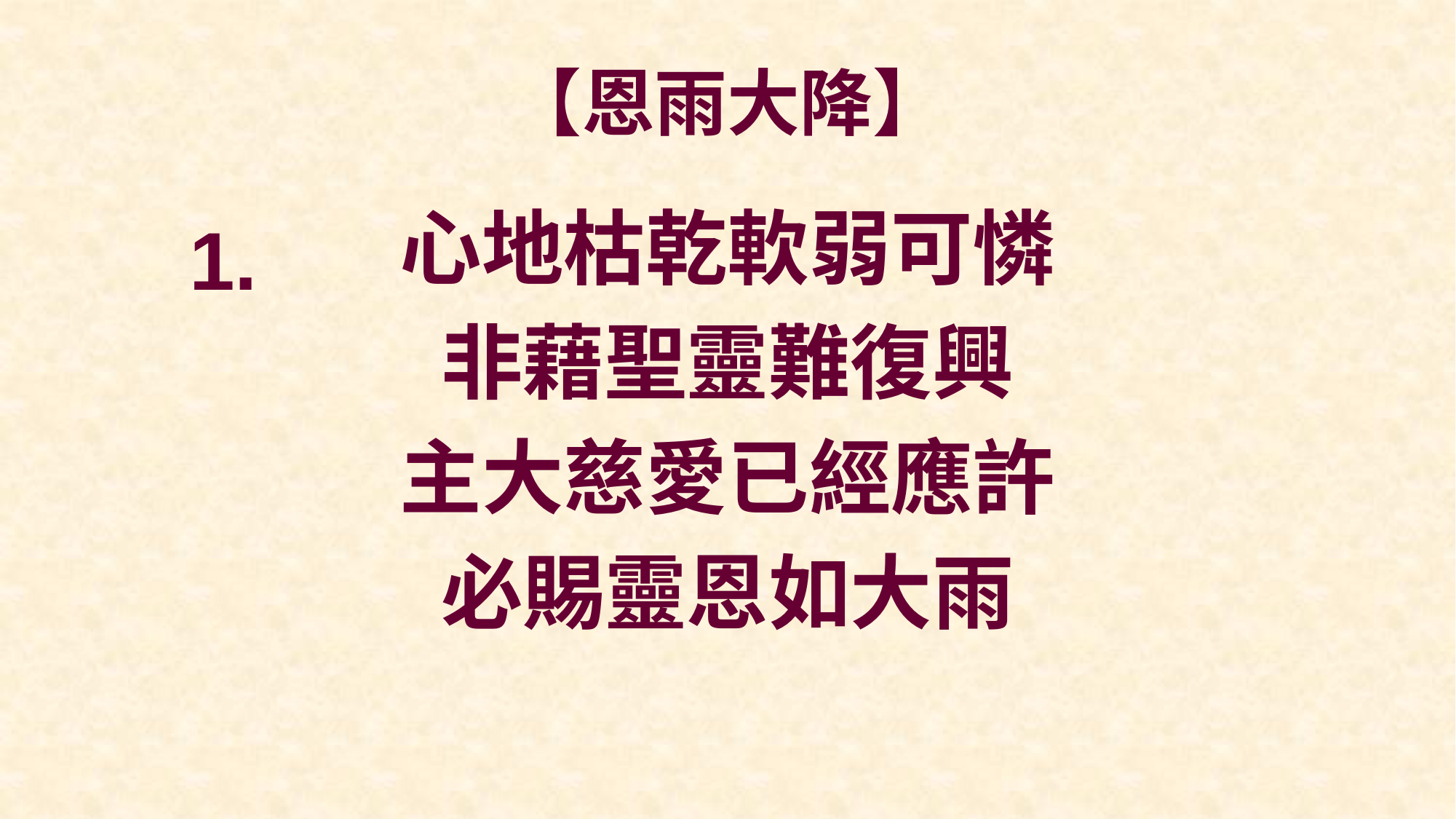

# 【恩雨大降】
心地枯乾軟弱可憐
非藉聖靈難復興
主大慈愛已經應許
必賜靈恩如大雨
1.